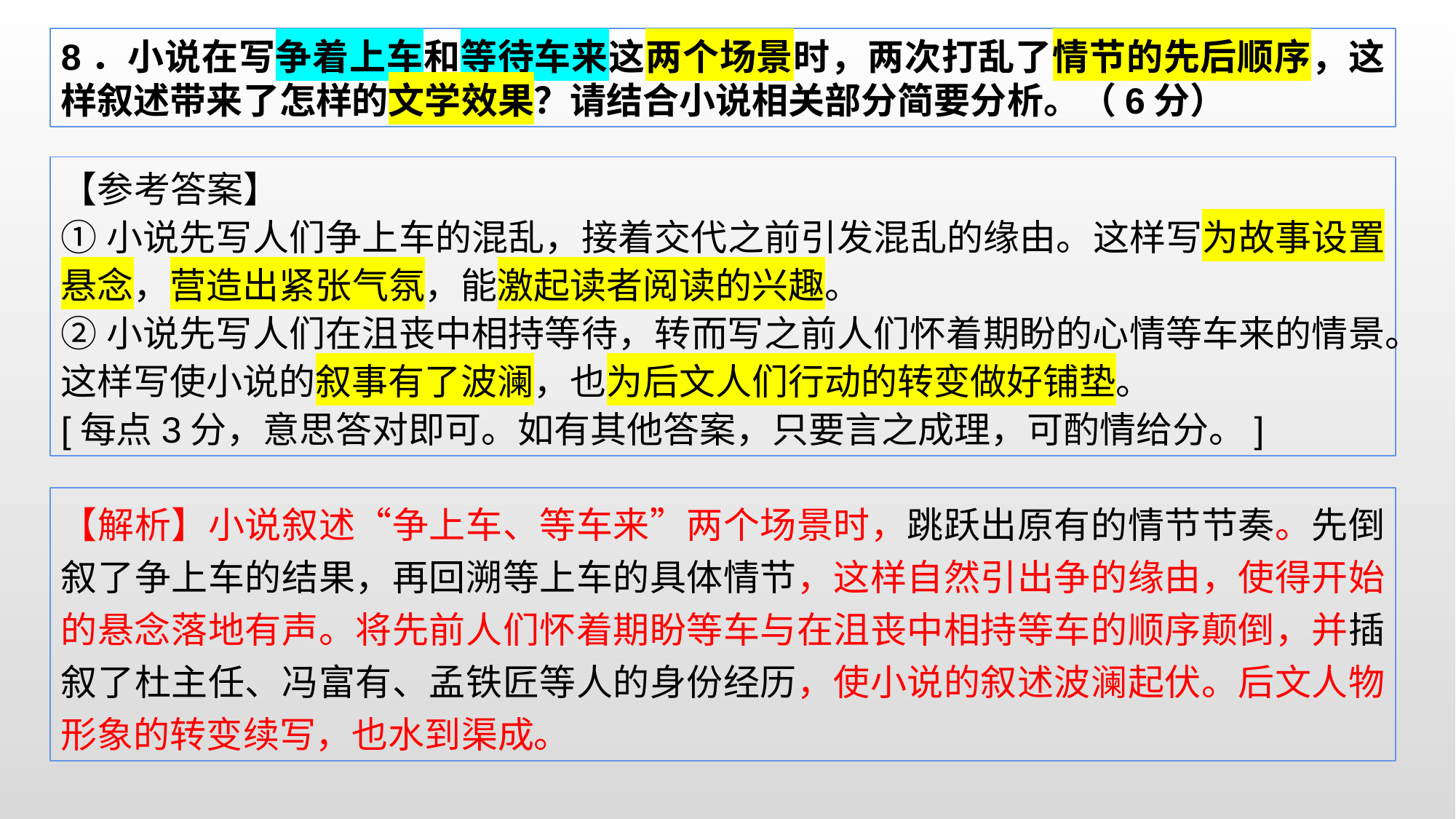

8．小说在写争着上车和等待车来这两个场景时，两次打乱了情节的先后顺序，这样叙述带来了怎样的文学效果？请结合小说相关部分简要分析。（6分）
【参考答案】
①小说先写人们争上车的混乱，接着交代之前引发混乱的缘由。这样写为故事设置悬念，营造出紧张气氛，能激起读者阅读的兴趣。
②小说先写人们在沮丧中相持等待，转而写之前人们怀着期盼的心情等车来的情景。这样写使小说的叙事有了波澜，也为后文人们行动的转变做好铺垫。
[每点3分，意思答对即可。如有其他答案，只要言之成理，可酌情给分。]
【解析】小说叙述“争上车、等车来”两个场景时，跳跃出原有的情节节奏。先倒叙了争上车的结果，再回溯等上车的具体情节，这样自然引出争的缘由，使得开始的悬念落地有声。将先前人们怀着期盼等车与在沮丧中相持等车的顺序颠倒，并插叙了杜主任、冯富有、孟铁匠等人的身份经历，使小说的叙述波澜起伏。后文人物形象的转变续写，也水到渠成。